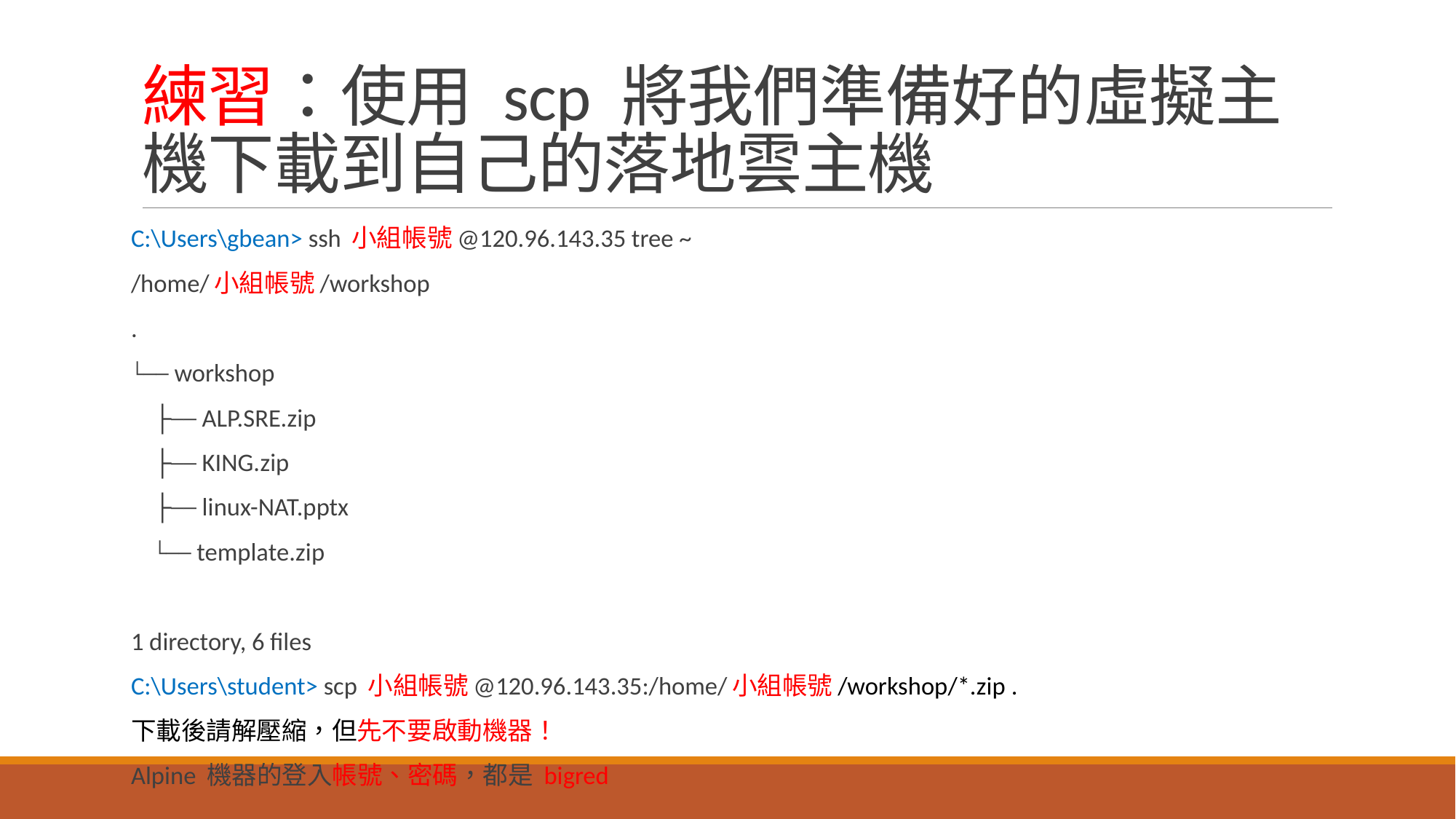

# 練習：使用 scp 將我們準備好的虛擬主機下載到自己的落地雲主機
C:\Users\gbean> ssh 小組帳號@120.96.143.35 tree ~
/home/小組帳號/workshop
.
└── workshop
    ├── ALP.SRE.zip
    ├── KING.zip
    ├── linux-NAT.pptx
    └── template.zip

1 directory, 6 files
C:\Users\student> scp 小組帳號@120.96.143.35:/home/小組帳號/workshop/*.zip .
下載後請解壓縮，但先不要啟動機器！
Alpine 機器的登入帳號、密碼，都是 bigred